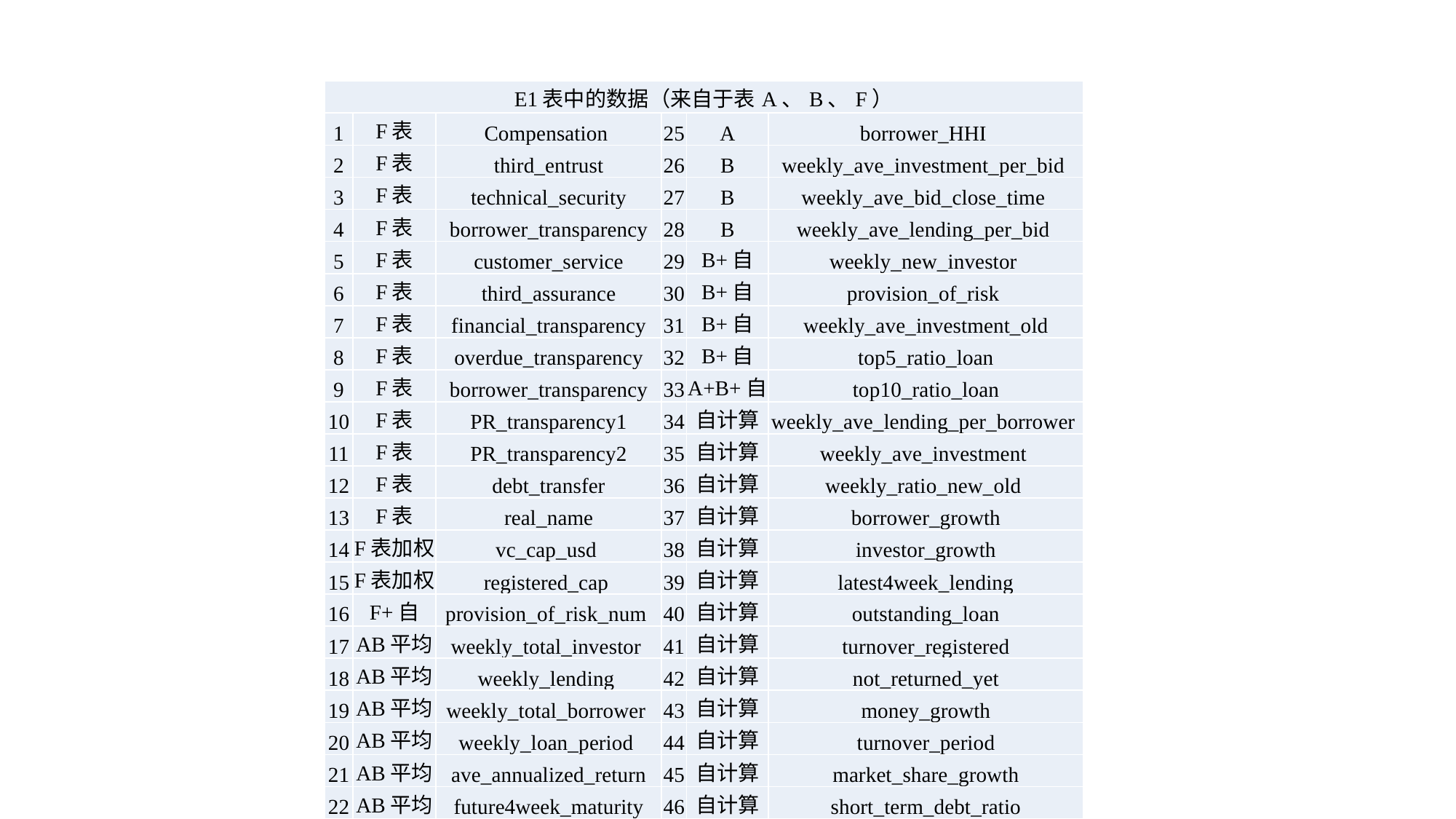

| E1表中的数据（来自于表A、B、F） |  |  |  |  |  |
| --- | --- | --- | --- | --- | --- |
| 1 | F表 | Compensation | 25 | A | borrower\_HHI |
| 2 | F表 | third\_entrust | 26 | B | weekly\_ave\_investment\_per\_bid |
| 3 | F表 | technical\_security | 27 | B | weekly\_ave\_bid\_close\_time |
| 4 | F表 | borrower\_transparency | 28 | B | weekly\_ave\_lending\_per\_bid |
| 5 | F表 | customer\_service | 29 | B+自 | weekly\_new\_investor |
| 6 | F表 | third\_assurance | 30 | B+自 | provision\_of\_risk |
| 7 | F表 | financial\_transparency | 31 | B+自 | weekly\_ave\_investment\_old |
| 8 | F表 | overdue\_transparency | 32 | B+自 | top5\_ratio\_loan |
| 9 | F表 | borrower\_transparency | 33 | A+B+自 | top10\_ratio\_loan |
| 10 | F表 | PR\_transparency1 | 34 | 自计算 | weekly\_ave\_lending\_per\_borrower |
| 11 | F表 | PR\_transparency2 | 35 | 自计算 | weekly\_ave\_investment |
| 12 | F表 | debt\_transfer | 36 | 自计算 | weekly\_ratio\_new\_old |
| 13 | F表 | real\_name | 37 | 自计算 | borrower\_growth |
| 14 | F表加权 | vc\_cap\_usd | 38 | 自计算 | investor\_growth |
| 15 | F表加权 | registered\_cap | 39 | 自计算 | latest4week\_lending |
| 16 | F+自 | provision\_of\_risk\_num | 40 | 自计算 | outstanding\_loan |
| 17 | AB平均 | weekly\_total\_investor | 41 | 自计算 | turnover\_registered |
| 18 | AB平均 | weekly\_lending | 42 | 自计算 | not\_returned\_yet |
| 19 | AB平均 | weekly\_total\_borrower | 43 | 自计算 | money\_growth |
| 20 | AB平均 | weekly\_loan\_period | 44 | 自计算 | turnover\_period |
| 21 | AB平均 | ave\_annualized\_return | 45 | 自计算 | market\_share\_growth |
| 22 | AB平均 | future4week\_maturity | 46 | 自计算 | short\_term\_debt\_ratio |
| 23 | AB平均 | weekly\_outstanding\_loan | 47 | 定性 | black |
| 24 | A | investor\_HHI | 48 | 定性 | in\_and\_out |